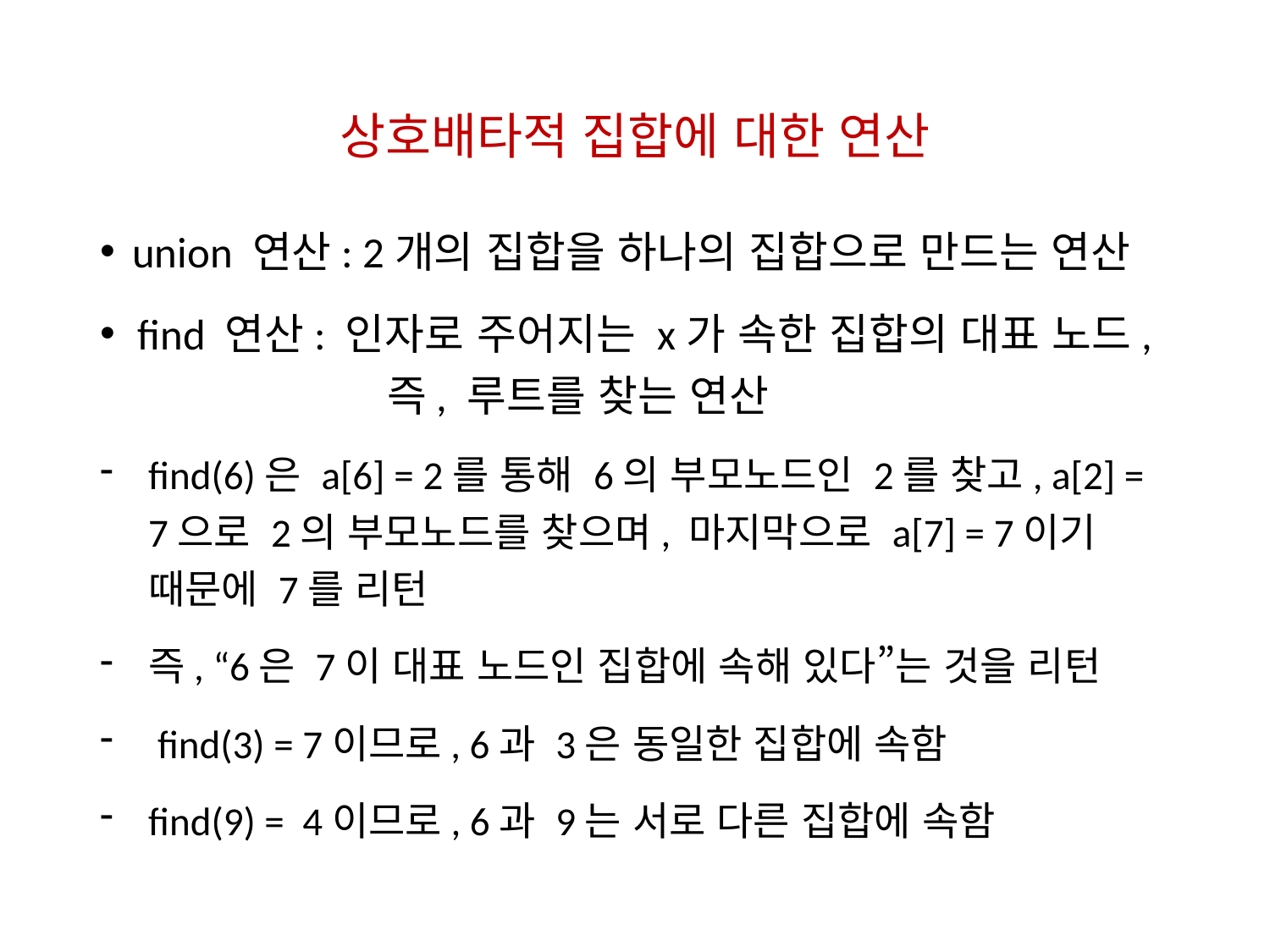

상호배타적 집합에 대한 연산
union 연산: 2개의 집합을 하나의 집합으로 만드는 연산
find 연산: 인자로 주어지는 x가 속한 집합의 대표 노드,
                       즉, 루트를 찾는 연산
find(6)은 a[6] = 2를 통해 6의 부모노드인 2를 찾고, a[2] = 7으로 2의 부모노드를 찾으며, 마지막으로 a[7] = 7이기 때문에 7를 리턴
즉, “6은 7이 대표 노드인 집합에 속해 있다”는 것을 리턴
 find(3) = 7이므로, 6과 3은 동일한 집합에 속함
find(9) =  4이므로, 6과 9는 서로 다른 집합에 속함